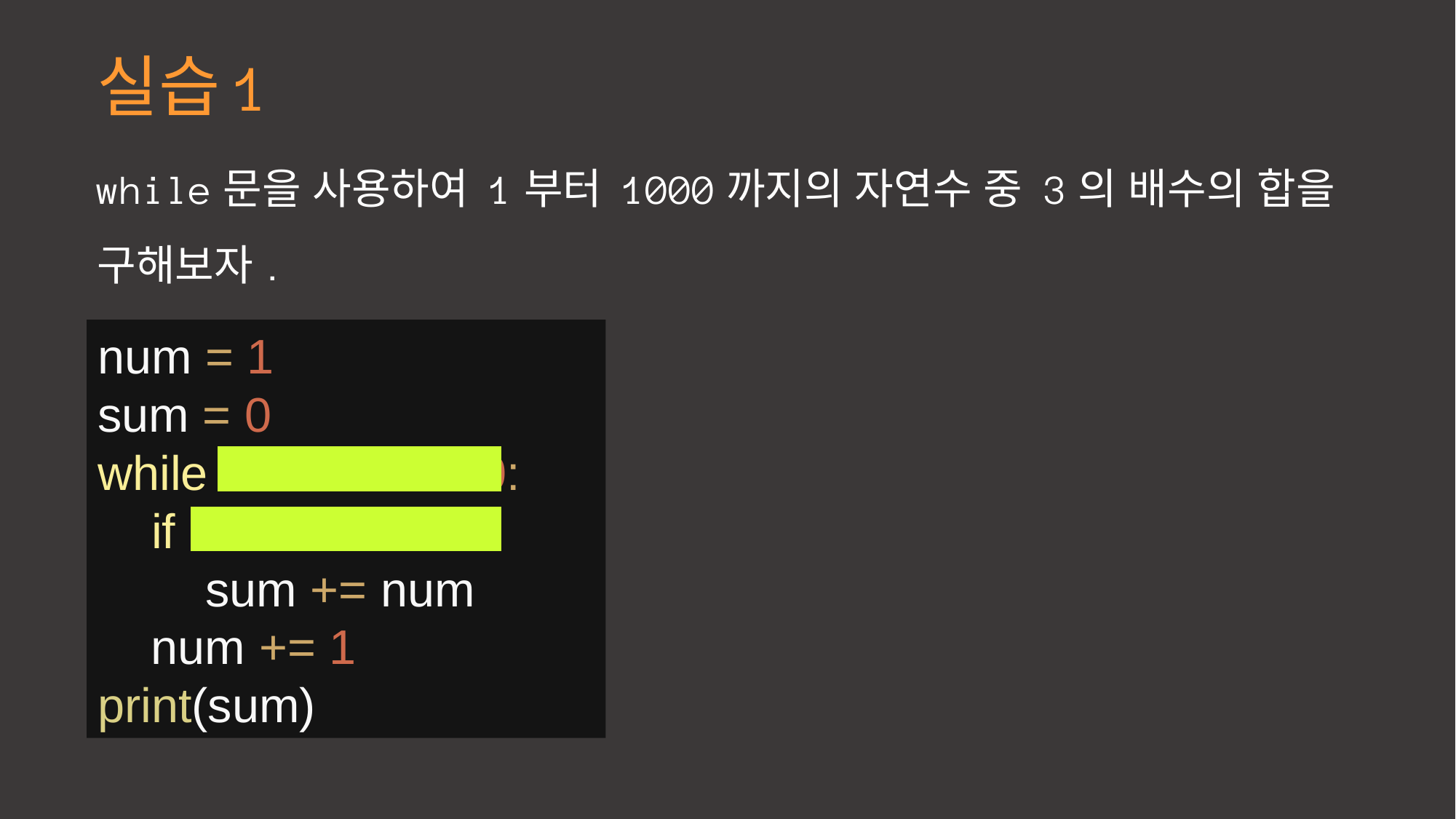

실습1
while문을 사용하여 1부터 1000까지의 자연수 중 3의 배수의 합을 구해보자.
num = 1
sum = 0
while num <= 1000:
    if num % 3 == 0:
        sum += num
    num += 1
print(sum)